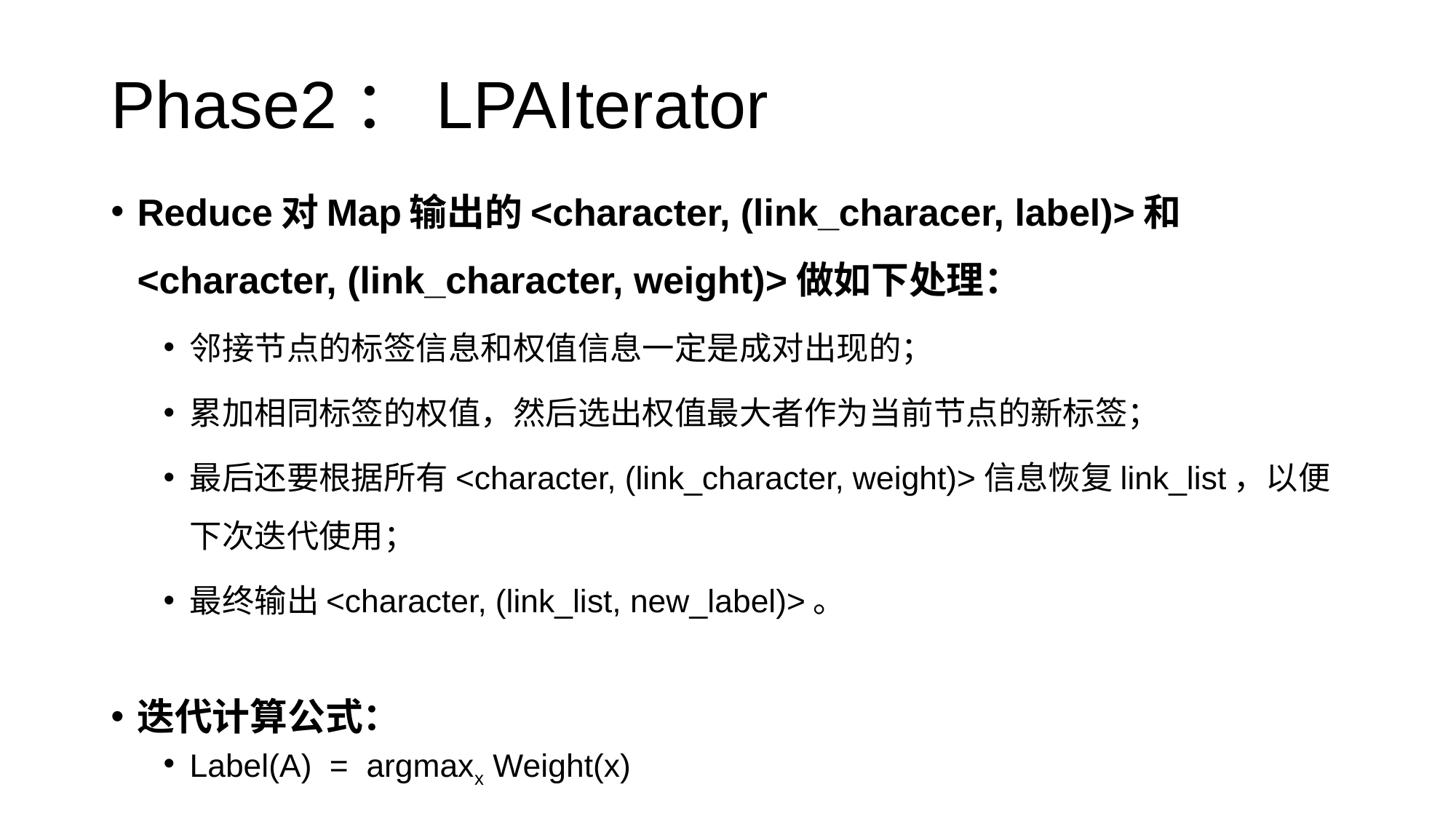

# Phase2：LPAIterator
Reduce对Map输出的<character, (link_characer, label)>和<character, (link_character, weight)>做如下处理：
邻接节点的标签信息和权值信息一定是成对出现的；
累加相同标签的权值，然后选出权值最大者作为当前节点的新标签；
最后还要根据所有<character, (link_character, weight)>信息恢复link_list，以便下次迭代使用；
最终输出<character, (link_list, new_label)>。

迭代计算公式：
Label(A)  =  argmaxx Weight(x)